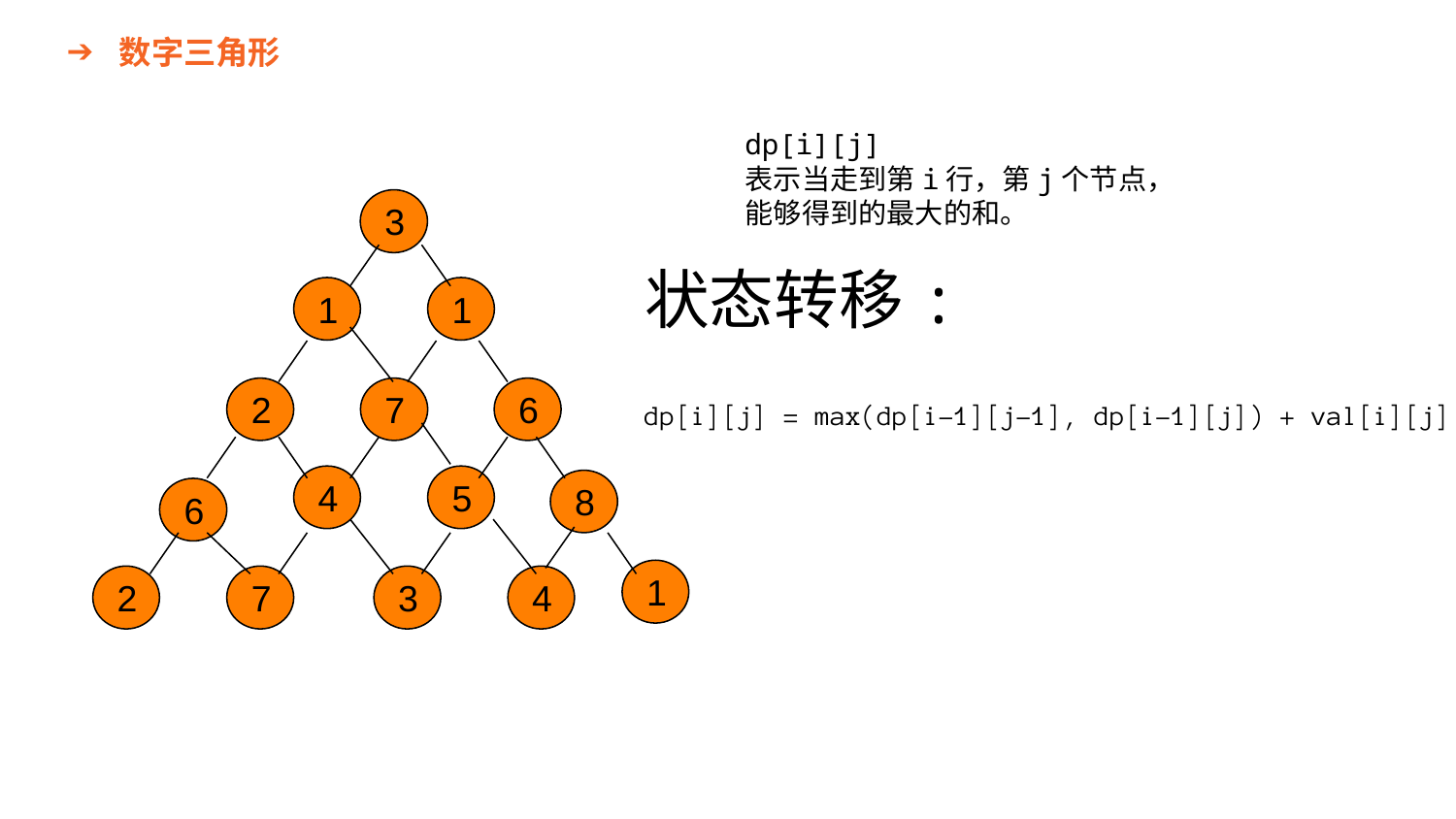

数字三角形
dp[i][j]
表示当走到第i行，第j个节点，
能够得到的最大的和。

3
1
1
2
7
6
4
5
8
6
1
2
7
3
4
状态转移:

dp[i][j] = max(dp[i-1][j-1], dp[i-1][j]) + val[i][j]